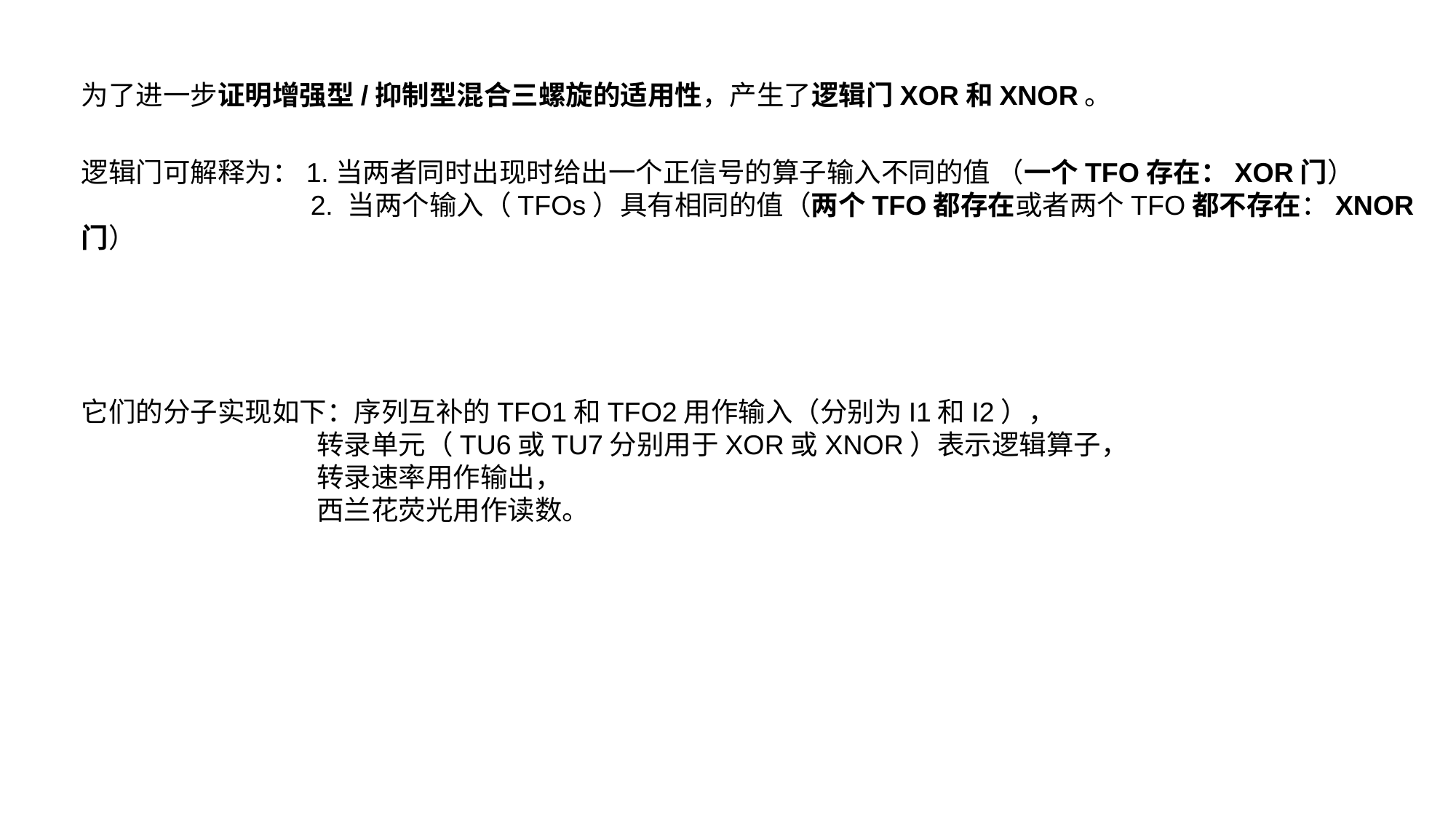

为了进一步证明增强型/抑制型混合三螺旋的适用性，产生了逻辑门XOR和XNOR。
逻辑门可解释为：1.当两者同时出现时给出一个正信号的算子输入不同的值 （一个TFO存在：XOR门）
                              2. 当两个输入（TFOs）具有相同的值（两个TFO都存在或者两个TFO都不存在：XNOR门）
它们的分子实现如下：序列互补的TFO1和TFO2用作输入（分别为I1和I2），
                                     转录单元（TU6或TU7分别用于XOR或XNOR）表示逻辑算子，
                                     转录速率用作输出，
                                     西兰花荧光用作读数。